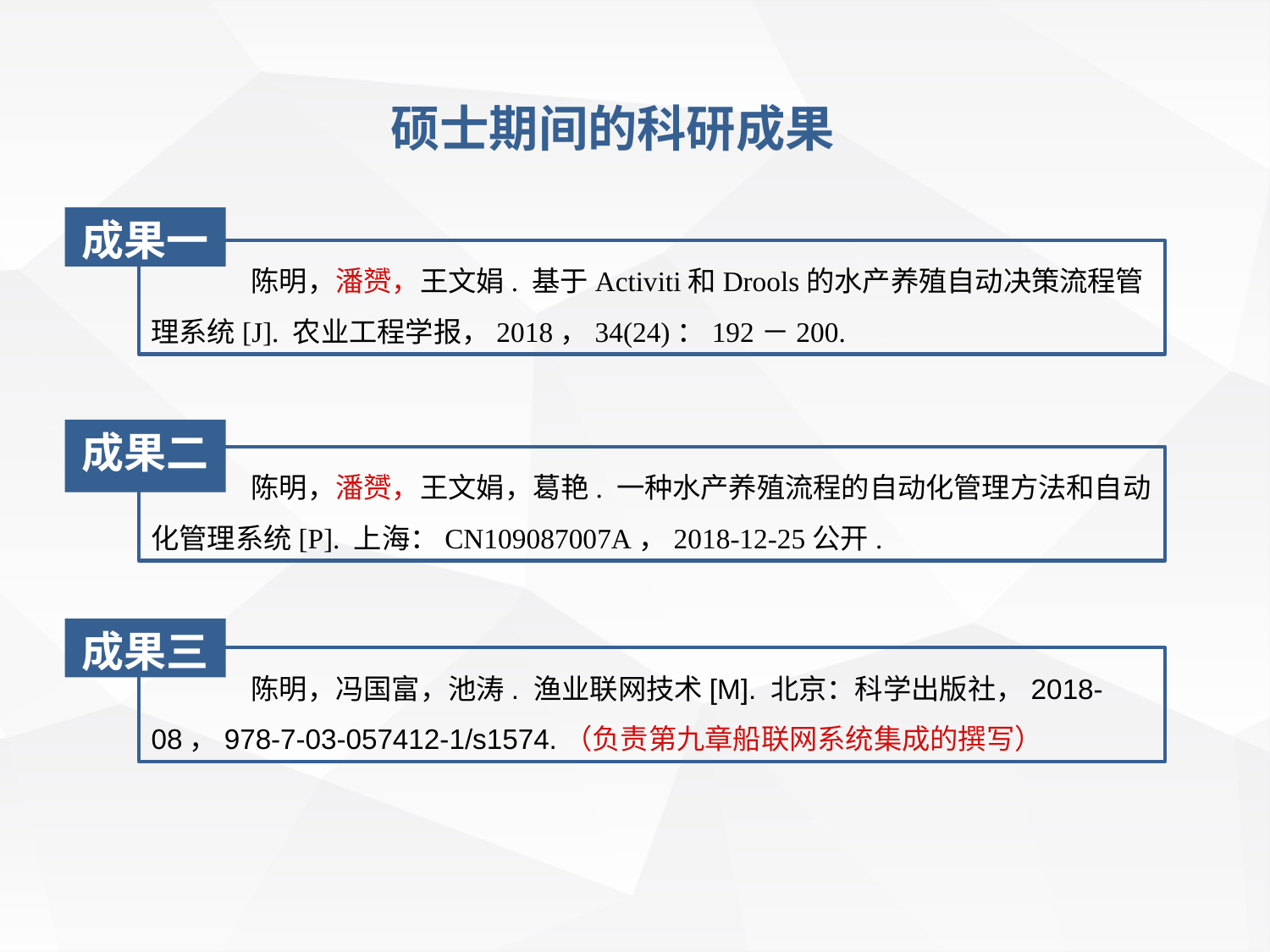

硕士期间的科研成果
成果一
陈明，潘赟，王文娟. 基于Activiti和Drools的水产养殖自动决策流程管理系统[J]. 农业工程学报，2018，34(24)：192－200.
成果二
陈明，潘赟，王文娟，葛艳. 一种水产养殖流程的自动化管理方法和自动化管理系统[P]. 上海：CN109087007A，2018-12-25公开.
成果三
陈明，冯国富，池涛. 渔业联网技术[M]. 北京：科学出版社，2018-08，978-7-03-057412-1/s1574.（负责第九章船联网系统集成的撰写）